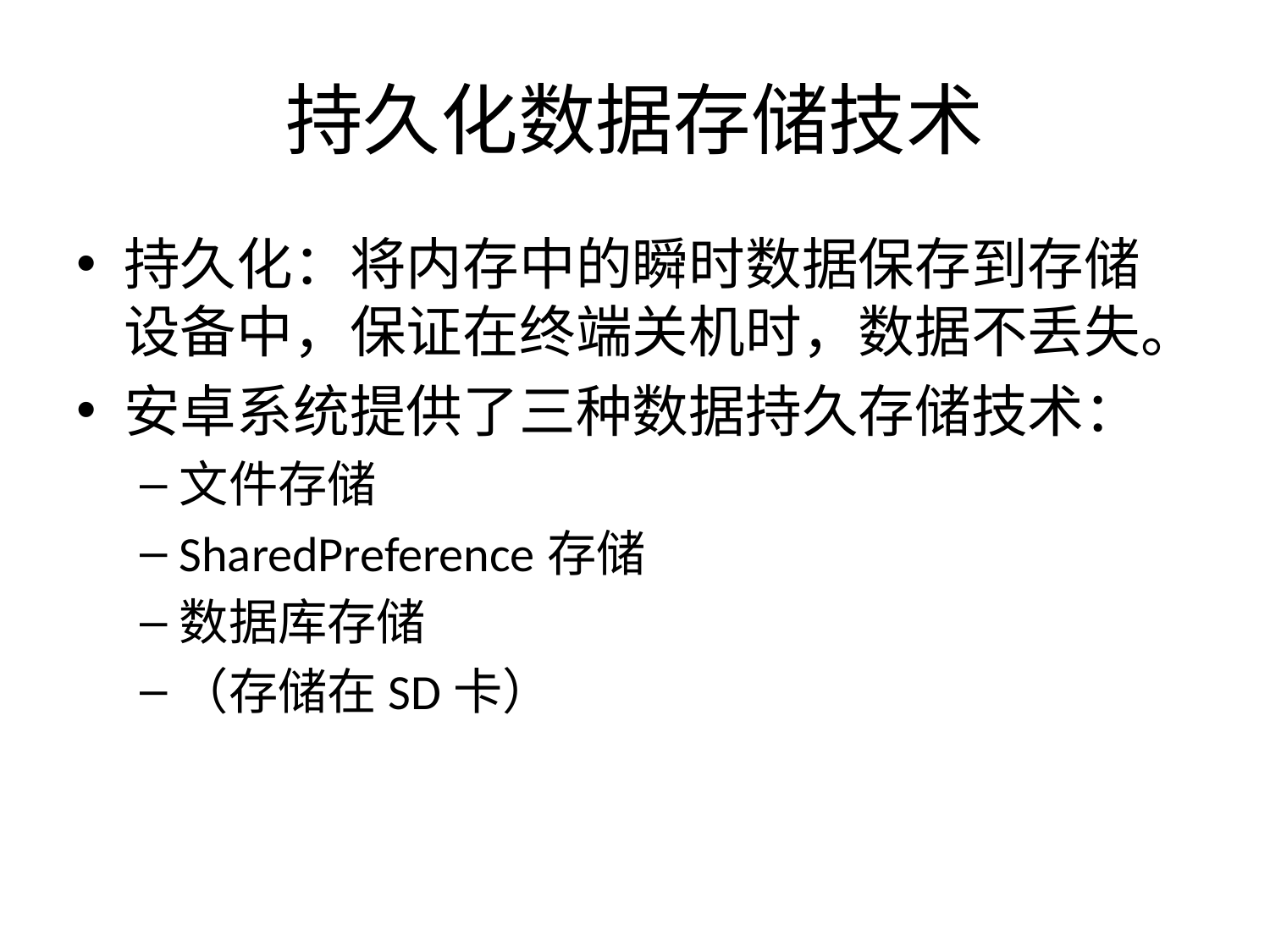

# 持久化数据存储技术
持久化：将内存中的瞬时数据保存到存储设备中，保证在终端关机时，数据不丢失。
安卓系统提供了三种数据持久存储技术：
文件存储
SharedPreference存储
数据库存储
（存储在SD卡）